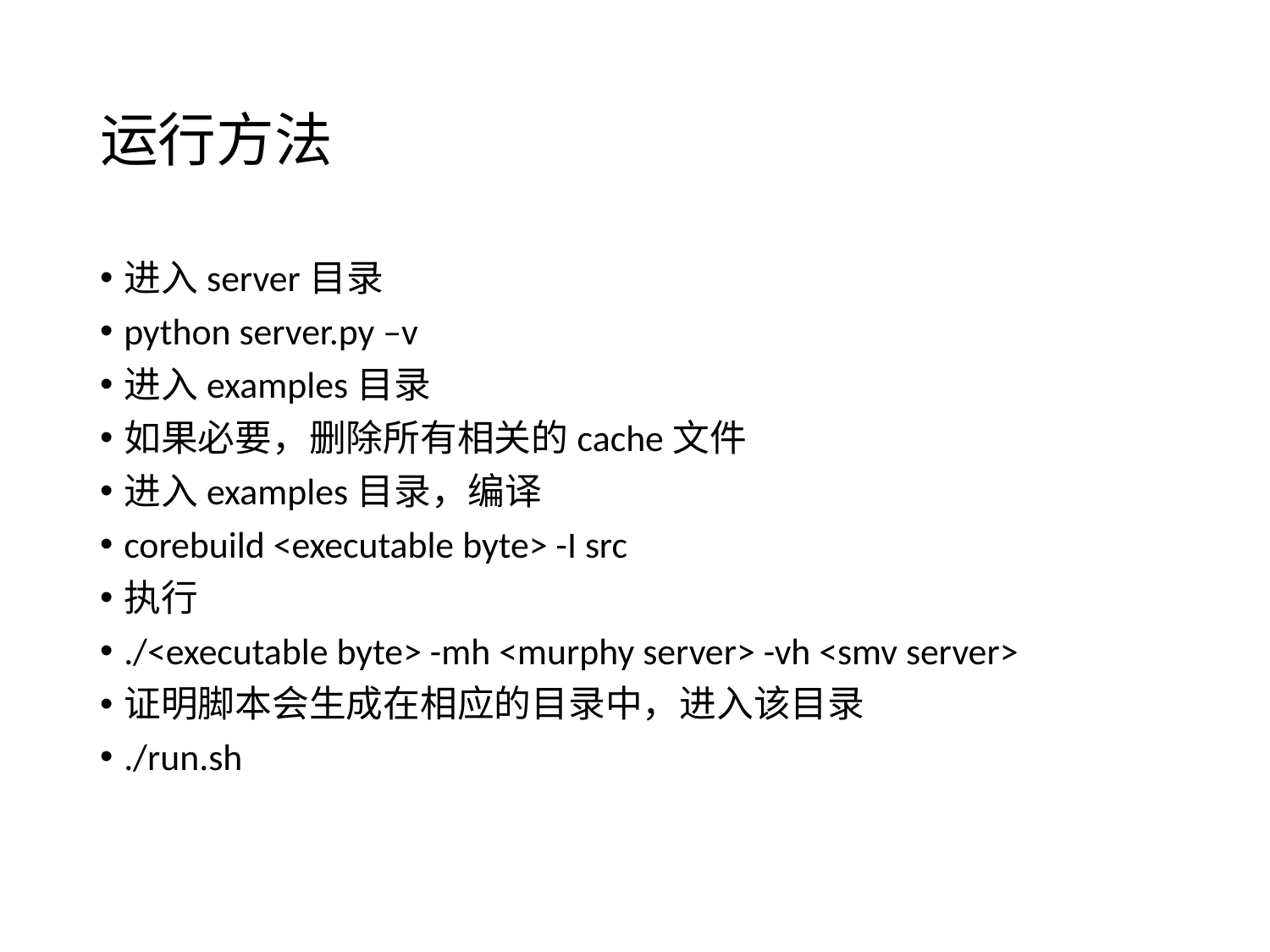

# 运行方法
进入server目录
python server.py –v
进入examples目录
如果必要，删除所有相关的cache文件
进入examples目录，编译
corebuild <executable byte> -I src
执行
./<executable byte> -mh <murphy server> -vh <smv server>
证明脚本会生成在相应的目录中，进入该目录
./run.sh